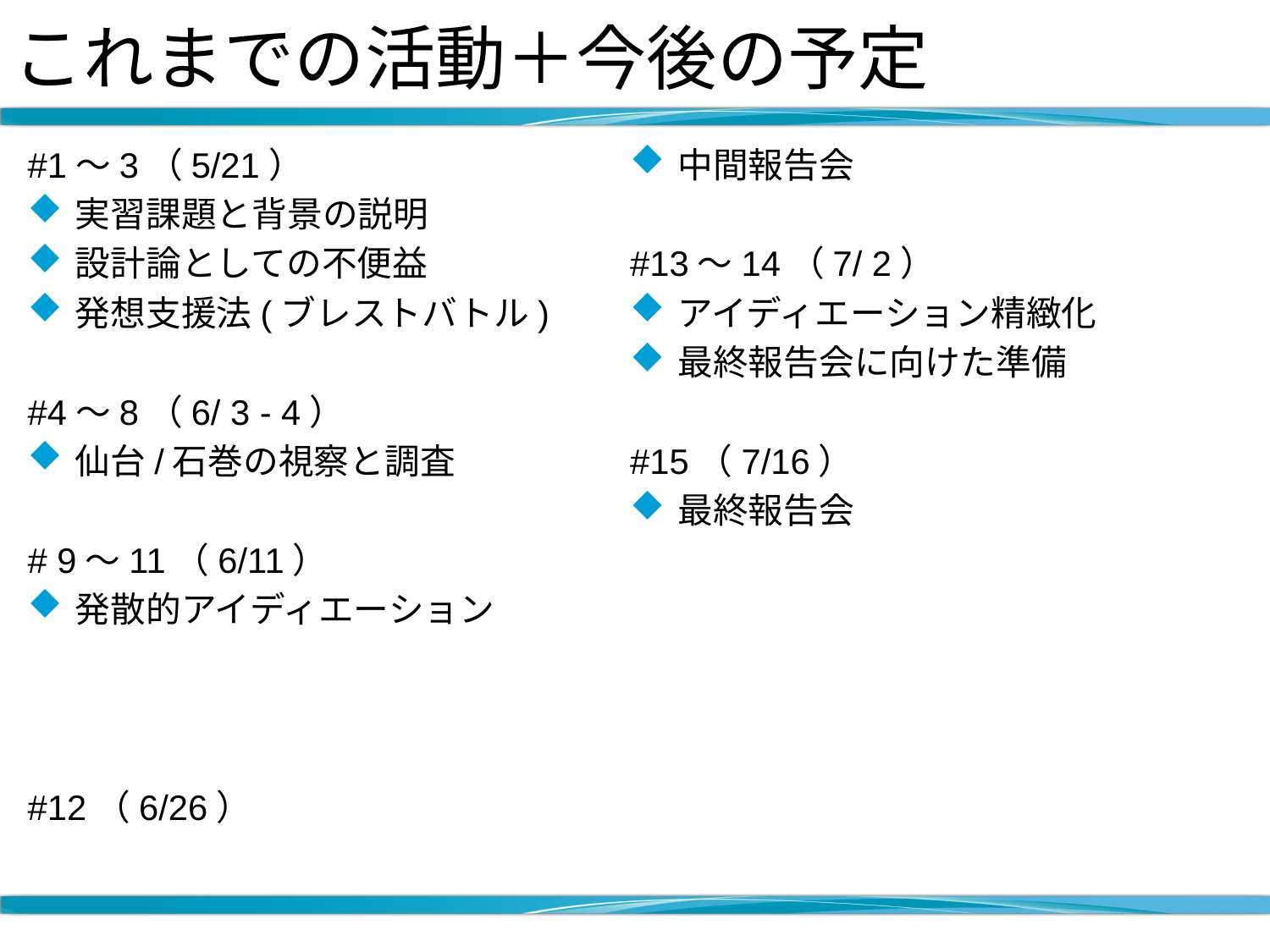

# これまでの活動＋今後の予定
#1～3（5/21）
実習課題と背景の説明
設計論としての不便益
発想支援法(ブレストバトル)

#4～8（6/ 3 - 4）
仙台/石巻の視察と調査

# 9～11（6/11）
発散的アイディエーション

#12（6/26）
中間報告会

#13～14（7/ 2）
アイディエーション精緻化
最終報告会に向けた準備

#15（7/16）
最終報告会